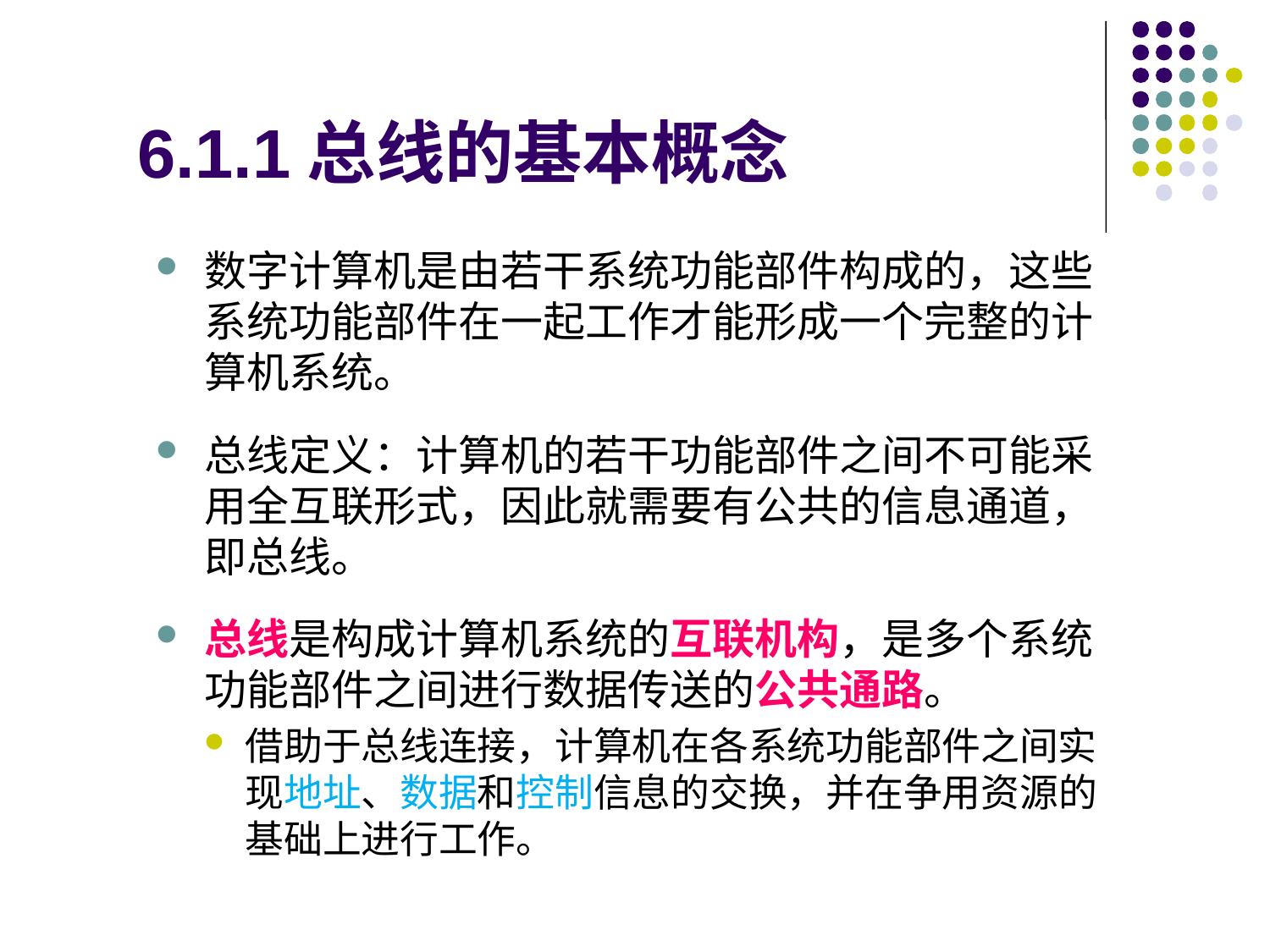

# 6.1.1总线的基本概念
数字计算机是由若干系统功能部件构成的，这些系统功能部件在一起工作才能形成一个完整的计算机系统。
总线定义：计算机的若干功能部件之间不可能采用全互联形式，因此就需要有公共的信息通道，即总线。
总线是构成计算机系统的互联机构，是多个系统功能部件之间进行数据传送的公共通路。
借助于总线连接，计算机在各系统功能部件之间实现地址、数据和控制信息的交换，并在争用资源的基础上进行工作。
5